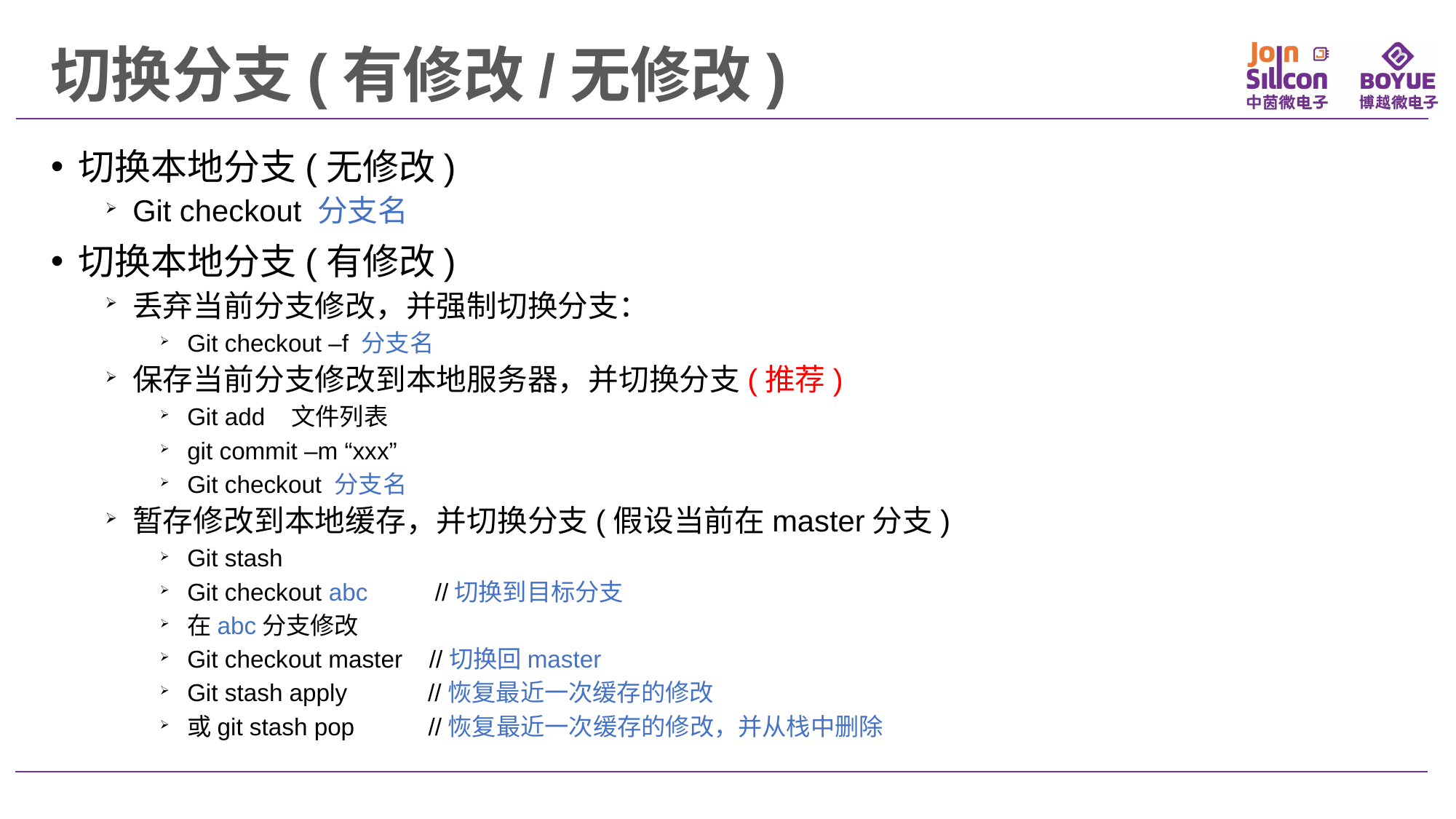

切换分支(有修改/无修改)
切换本地分支(无修改)
Git checkout 分支名
切换本地分支(有修改)
丢弃当前分支修改，并强制切换分支：
Git checkout –f 分支名
保存当前分支修改到本地服务器，并切换分支(推荐)
Git add   文件列表
git commit –m “xxx”
Git checkout 分支名
暂存修改到本地缓存，并切换分支(假设当前在master分支)
Git stash
Git checkout abc          //切换到目标分支
在abc分支修改
Git checkout master    //切换回master
Git stash apply            //恢复最近一次缓存的修改
或git stash pop           //恢复最近一次缓存的修改，并从栈中删除